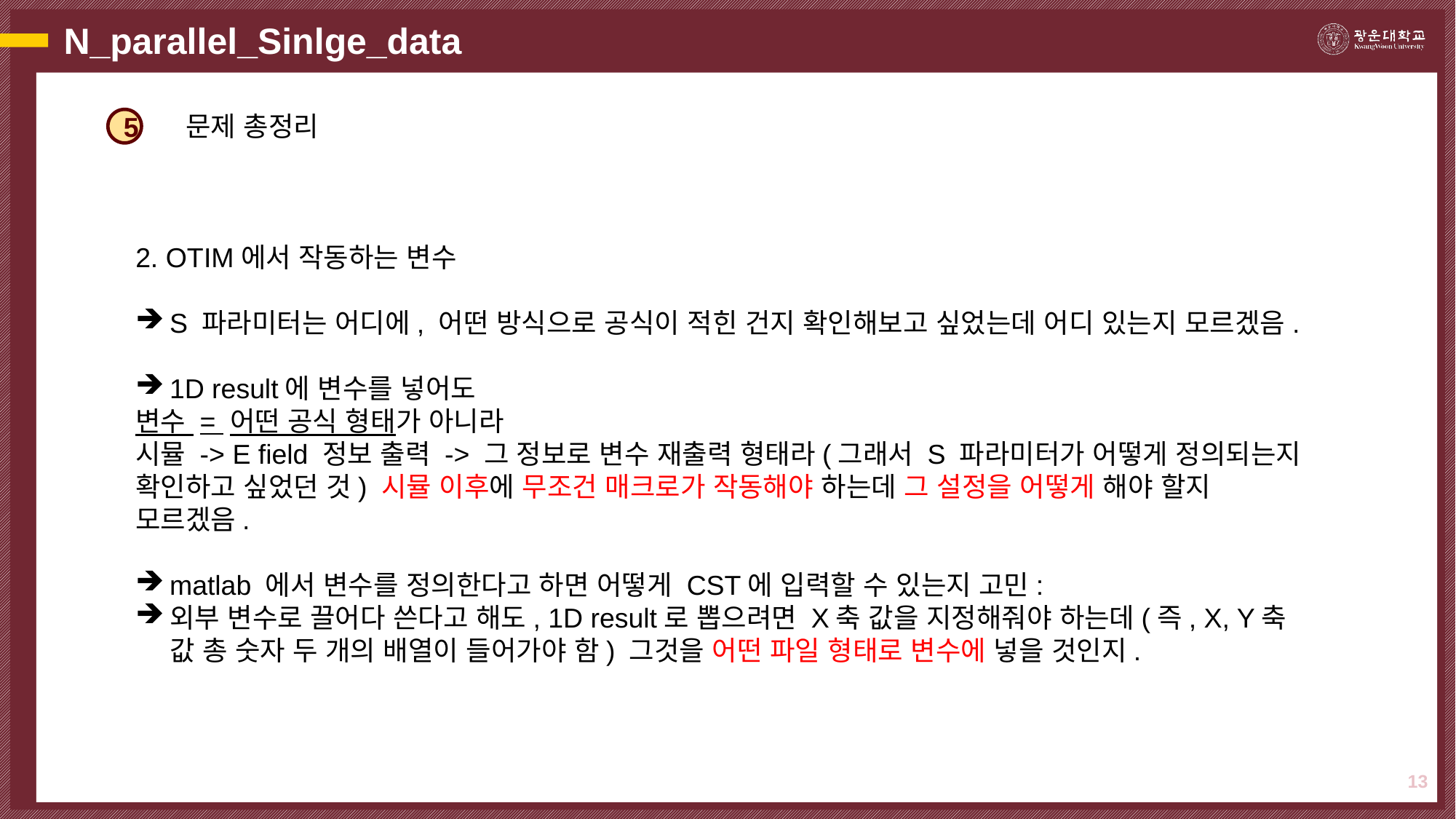

# N_parallel_Sinlge_data
문제 총정리
5

2. OTIM에서 작동하는 변수

S 파라미터는 어디에, 어떤 방식으로 공식이 적힌 건지 확인해보고 싶었는데 어디 있는지 모르겠음.

1D result에 변수를 넣어도
변수 = 어떤 공식 형태가 아니라
시뮬 -> E field 정보 출력 -> 그 정보로 변수 재출력 형태라(그래서 S 파라미터가 어떻게 정의되는지 확인하고 싶었던 것) 시뮬 이후에 무조건 매크로가 작동해야 하는데 그 설정을 어떻게 해야 할지 모르겠음.

matlab 에서 변수를 정의한다고 하면 어떻게 CST에 입력할 수 있는지 고민:
외부 변수로 끌어다 쓴다고 해도, 1D result로 뽑으려면 X축 값을 지정해줘야 하는데(즉, X, Y축 값 총 숫자 두 개의 배열이 들어가야 함) 그것을 어떤 파일 형태로 변수에 넣을 것인지.
13